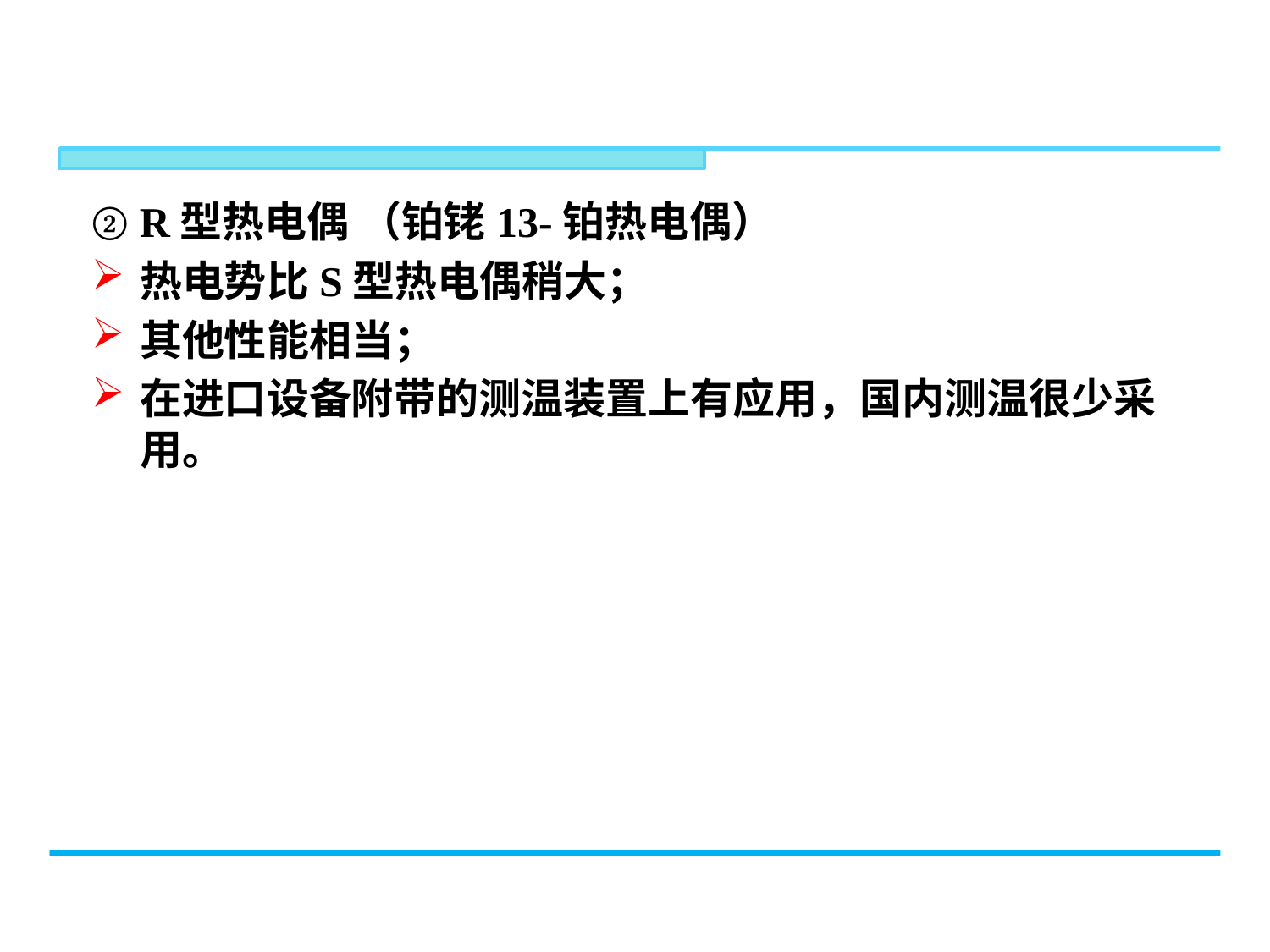

② R型热电偶 （铂铑13-铂热电偶）
热电势比S型热电偶稍大；
其他性能相当；
在进口设备附带的测温装置上有应用，国内测温很少采用。